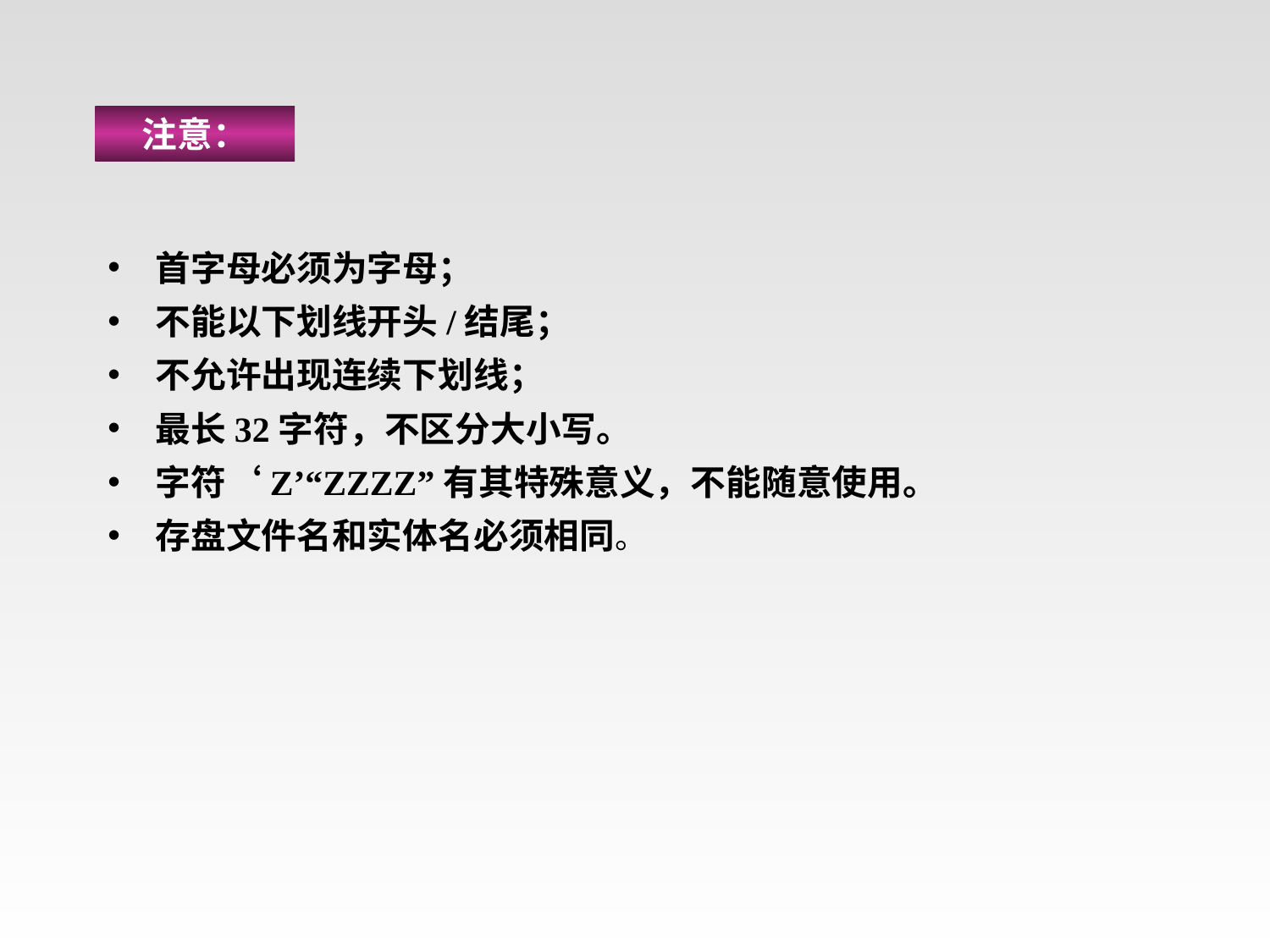

注意：
首字母必须为字母；
不能以下划线开头/结尾；
不允许出现连续下划线；
最长32字符，不区分大小写。
字符‘Z’“ZZZZ”有其特殊意义，不能随意使用。
存盘文件名和实体名必须相同。